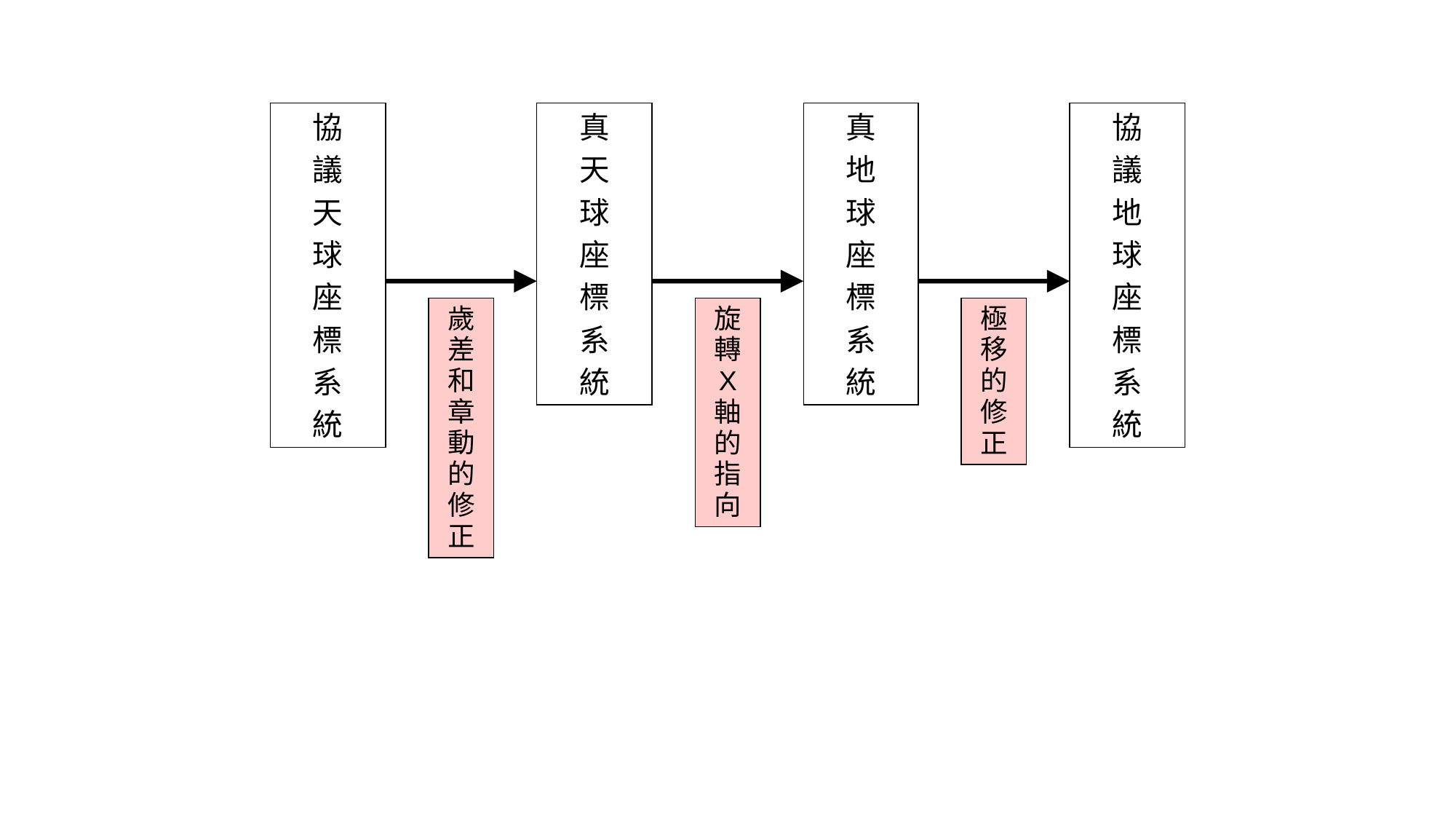

協
議
天
球
座
標
系
統
真
天
球
座
標
系
統
真
地
球
座
標
系
統
協
議
地
球
座
標
系
統

歲
差
和
章
動
的
修
正
旋
轉
X
軸
的
指
向
極
移
的
修
正